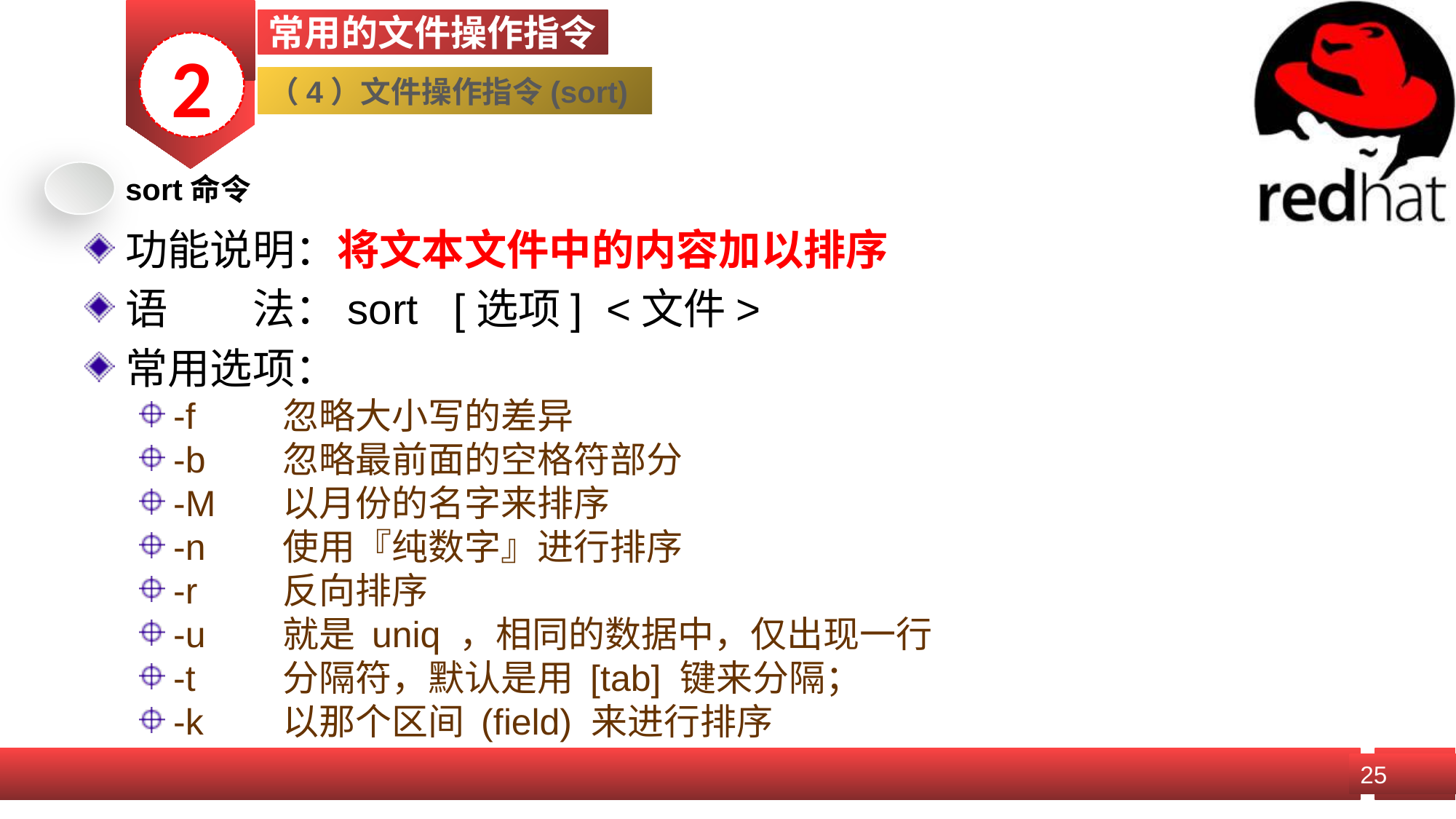

常用的文件操作指令
2
（4）文件操作指令(sort)

sort命令
功能说明：将文本文件中的内容加以排序
语　　法：sort   [选项]  <文件>
常用选项：
-f  	忽略大小写的差异
-b  	忽略最前面的空格符部分
-M  	以月份的名字来排序
-n 	使用『纯数字』进行排序
-r  	反向排序
-u  	就是 uniq ，相同的数据中，仅出现一行
-t  	分隔符，默认是用 [tab] 键来分隔；
-k 	以那个区间 (field) 来进行排序